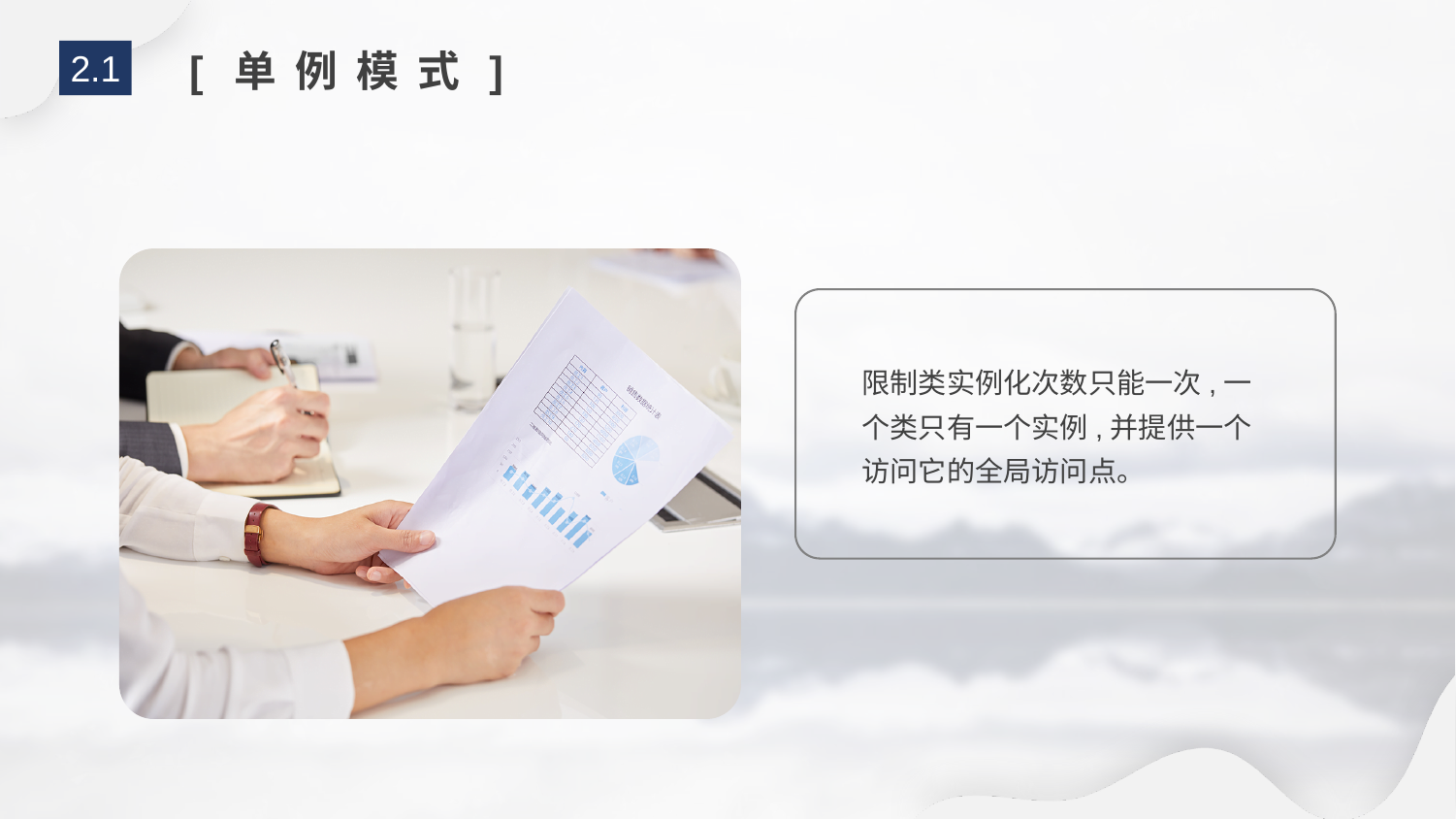

[ 单 例 模 式 ]
2.1

限制类实例化次数只能一次,一个类只有一个实例,并提供一个访问它的全局访问点。